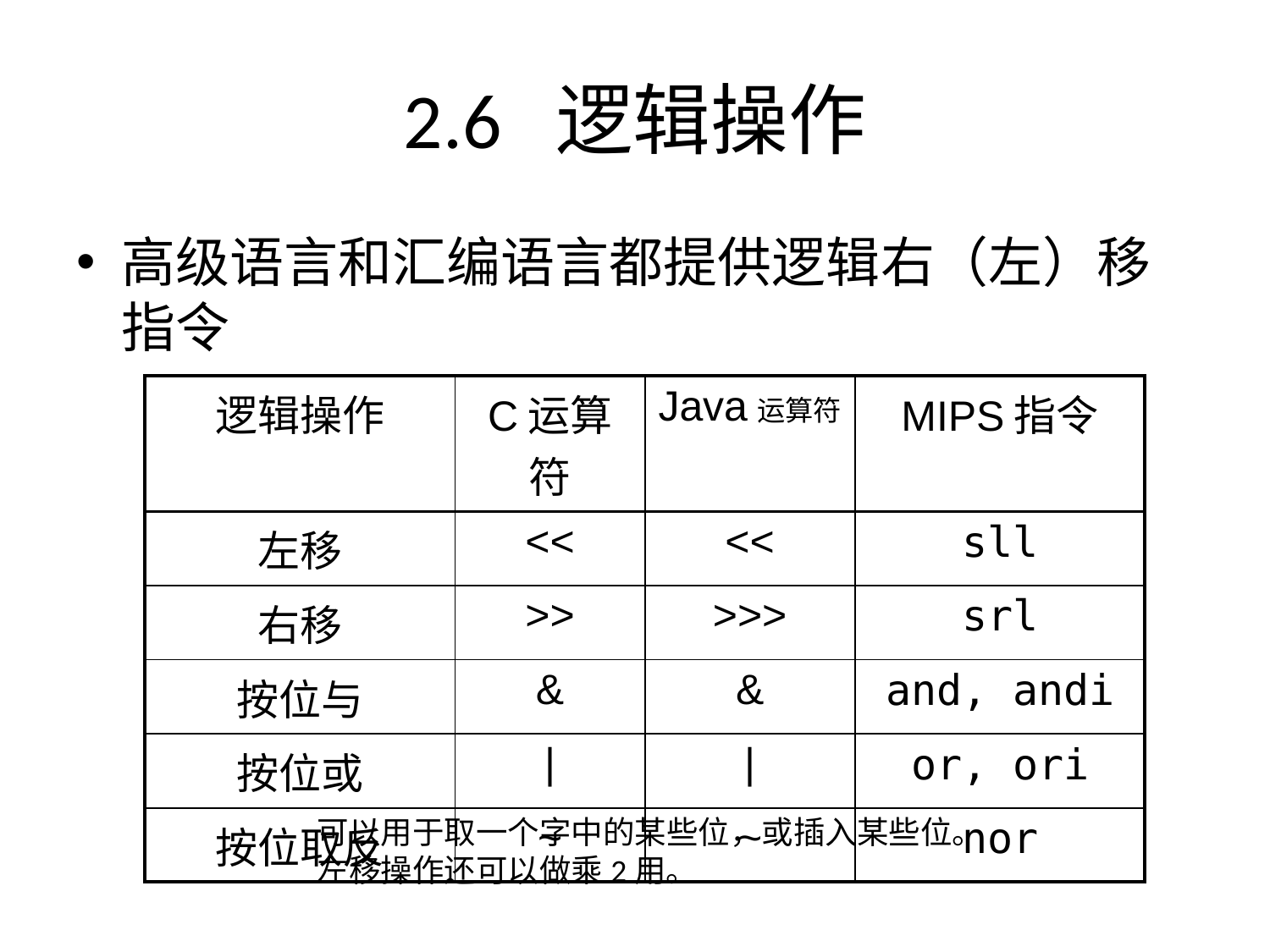

# 2.6  逻辑操作
高级语言和汇编语言都提供逻辑右（左）移指令
| 逻辑操作 | C运算符 | Java运算符 | MIPS指令 |
| --- | --- | --- | --- |
| 左移 | << | << | sll |
| 右移 | >> | >>> | srl |
| 按位与 | & | & | and, andi |
| 按位或 | | | | | or, ori |
| 按位取反 | ~ | ~ | nor |
可以用于取一个字中的某些位，或插入某些位。左移操作还可以做乘2用。